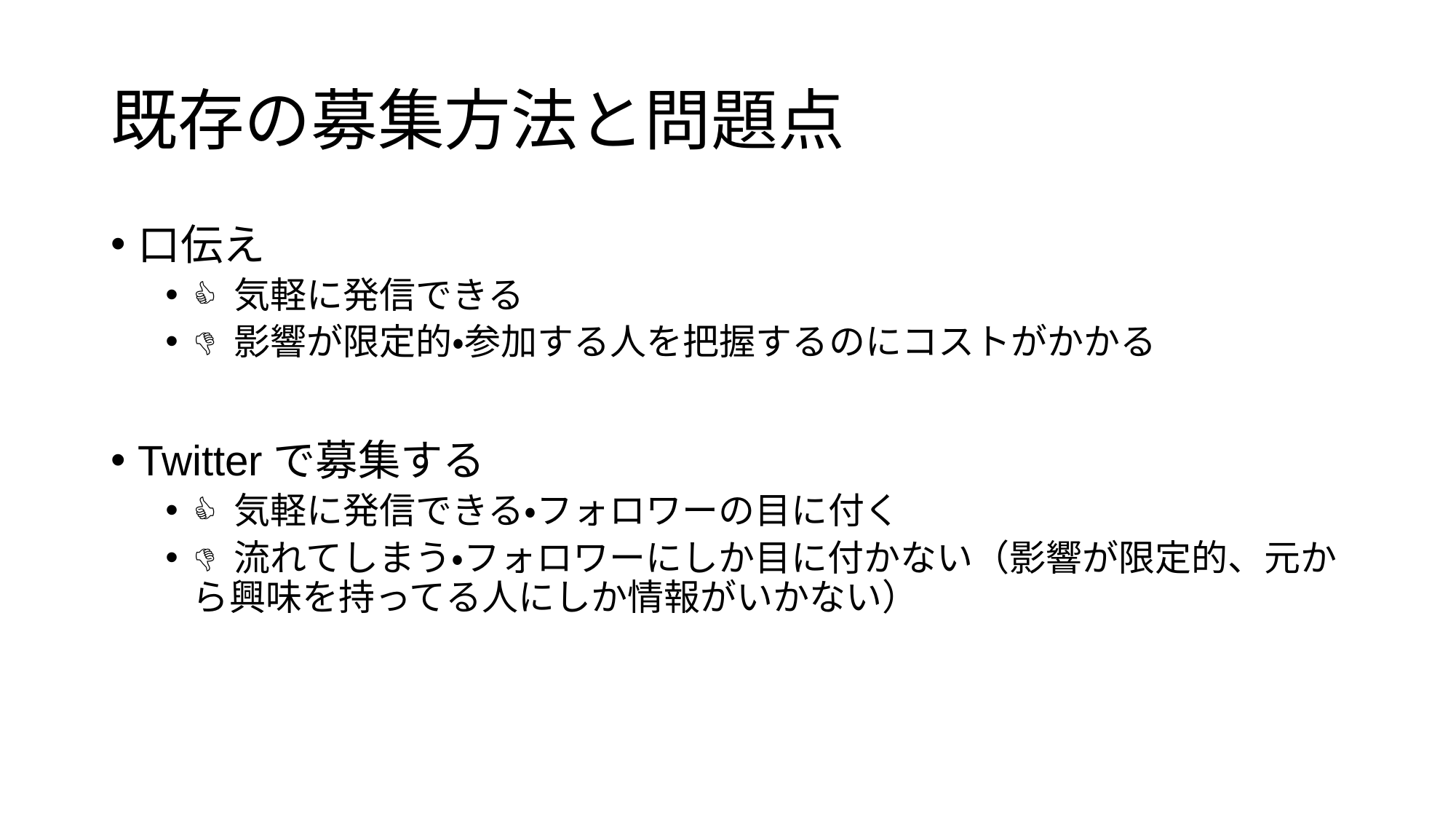

# 既存の募集方法と問題点
口伝え
👍 気軽に発信できる
👎 影響が限定的・参加する人を把握するのにコストがかかる

Twitterで募集する
👍 気軽に発信できる・フォロワーの目に付く
👎 流れてしまう・フォロワーにしか目に付かない（影響が限定的、元から興味を持ってる人にしか情報がいかない）